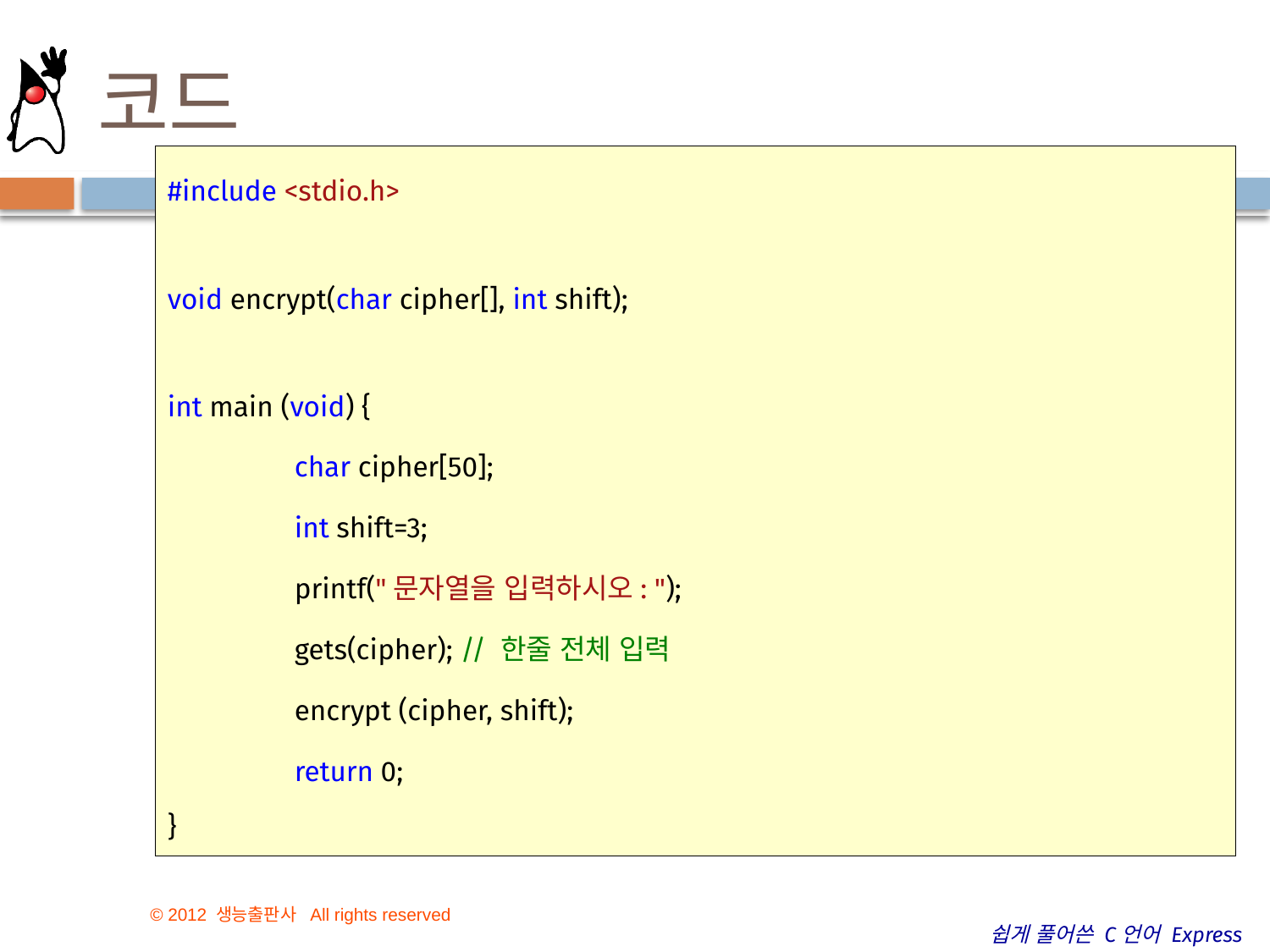

# 코드
#include <stdio.h>

void encrypt(char cipher[], int shift);

int main (void) {
	char cipher[50];
	int shift=3;
	printf("문자열을 입력하시오: ");
	gets(cipher); // 한줄 전체 입력
	encrypt (cipher, shift);
	return 0;
}